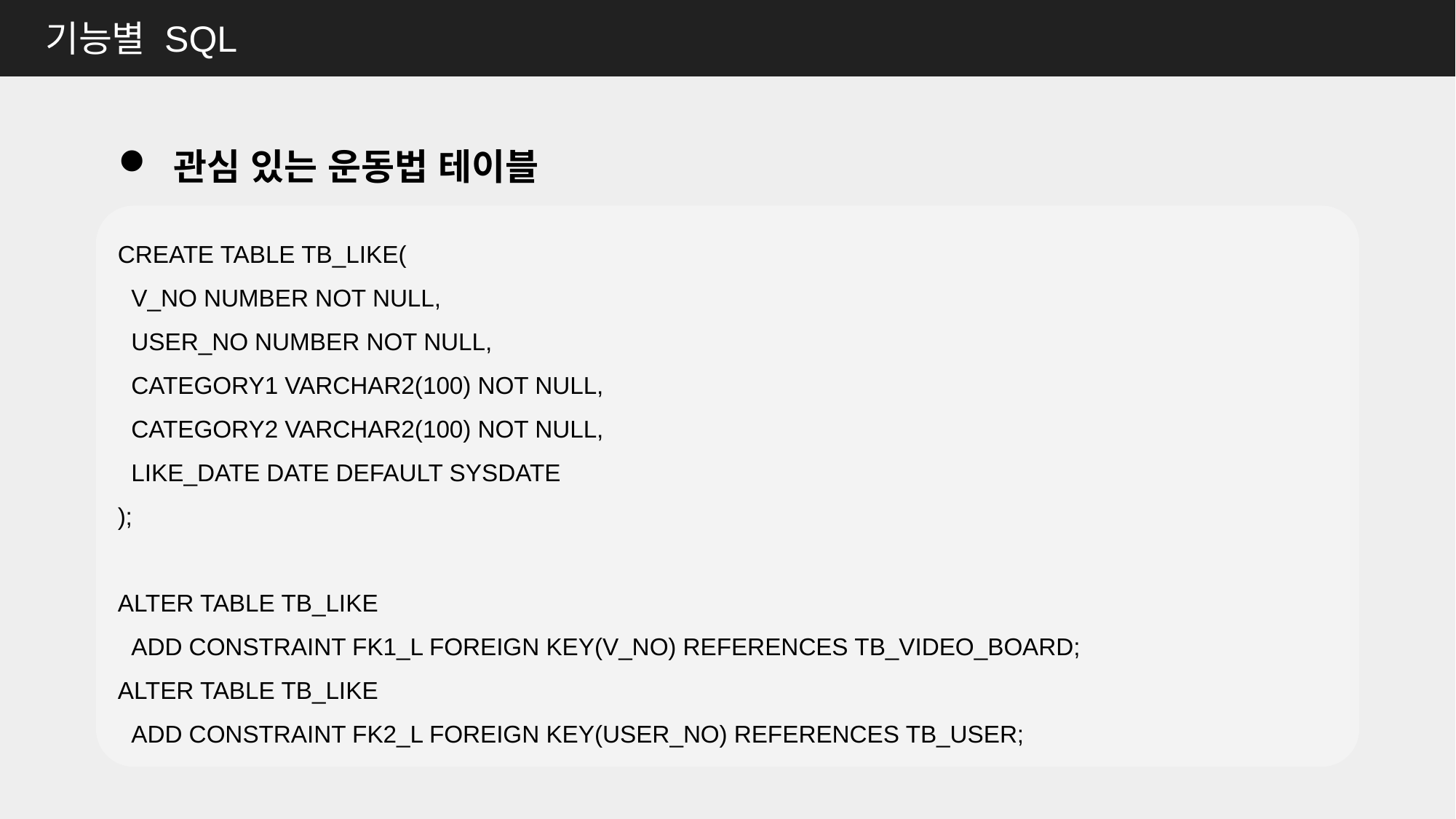

기능별 SQL
 관심 있는 운동법 테이블
CREATE TABLE TB_LIKE(
  V_NO NUMBER NOT NULL,
  USER_NO NUMBER NOT NULL,
  CATEGORY1 VARCHAR2(100) NOT NULL,
  CATEGORY2 VARCHAR2(100) NOT NULL,
  LIKE_DATE DATE DEFAULT SYSDATE
);

ALTER TABLE TB_LIKE
  ADD CONSTRAINT FK1_L FOREIGN KEY(V_NO) REFERENCES TB_VIDEO_BOARD;
ALTER TABLE TB_LIKE
  ADD CONSTRAINT FK2_L FOREIGN KEY(USER_NO) REFERENCES TB_USER;